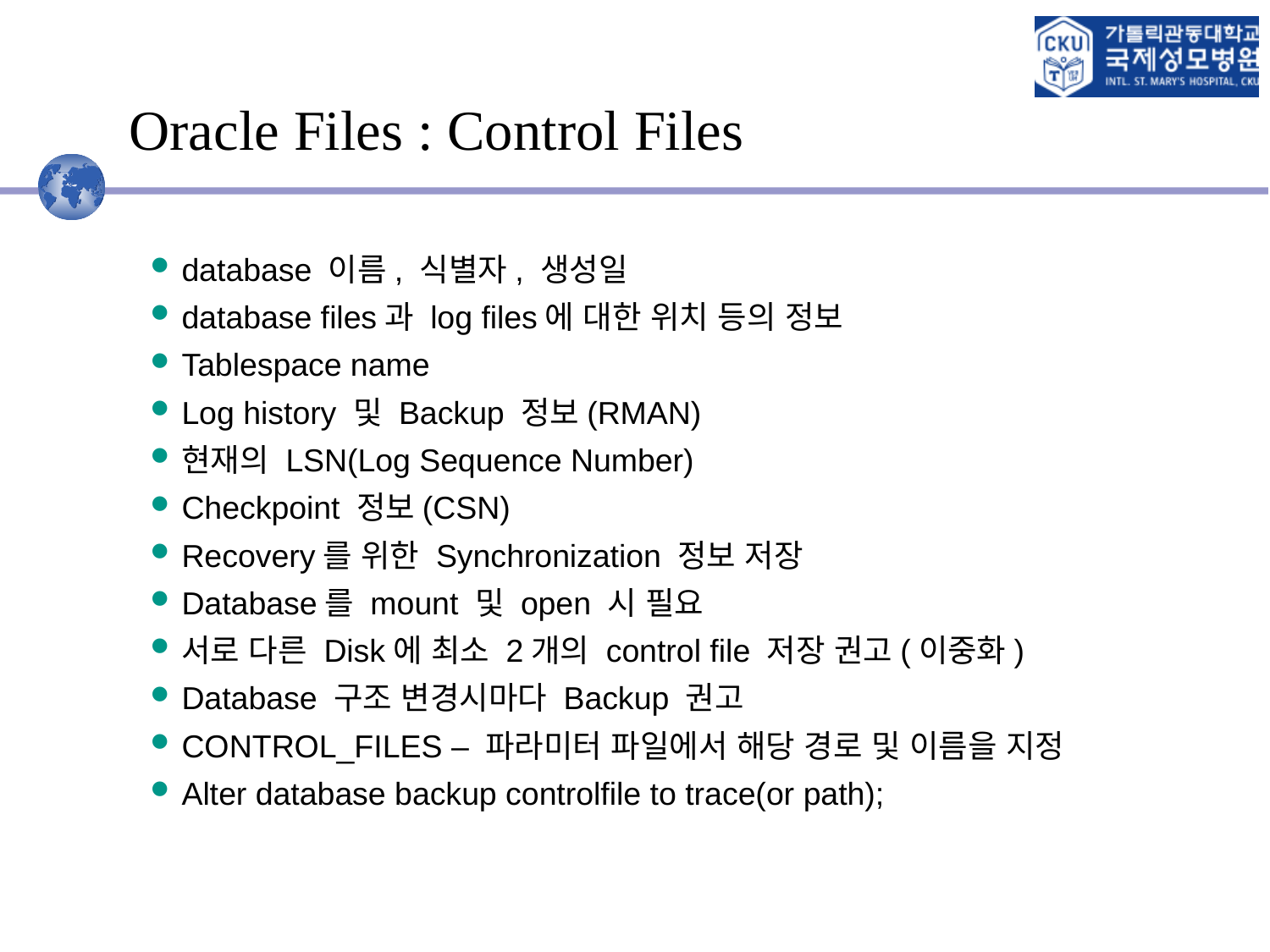

# Oracle Files : Control Files

database 이름, 식별자, 생성일
database files과 log files에 대한 위치 등의 정보
Tablespace name
Log history 및 Backup 정보(RMAN)
현재의 LSN(Log Sequence Number)
Checkpoint 정보(CSN)
Recovery를 위한 Synchronization 정보 저장
Database를 mount 및 open 시 필요
서로 다른 Disk에 최소 2개의 control file 저장 권고(이중화)
Database 구조 변경시마다 Backup 권고
CONTROL_FILES – 파라미터 파일에서 해당 경로 및 이름을 지정
Alter database backup controlfile to trace(or path);